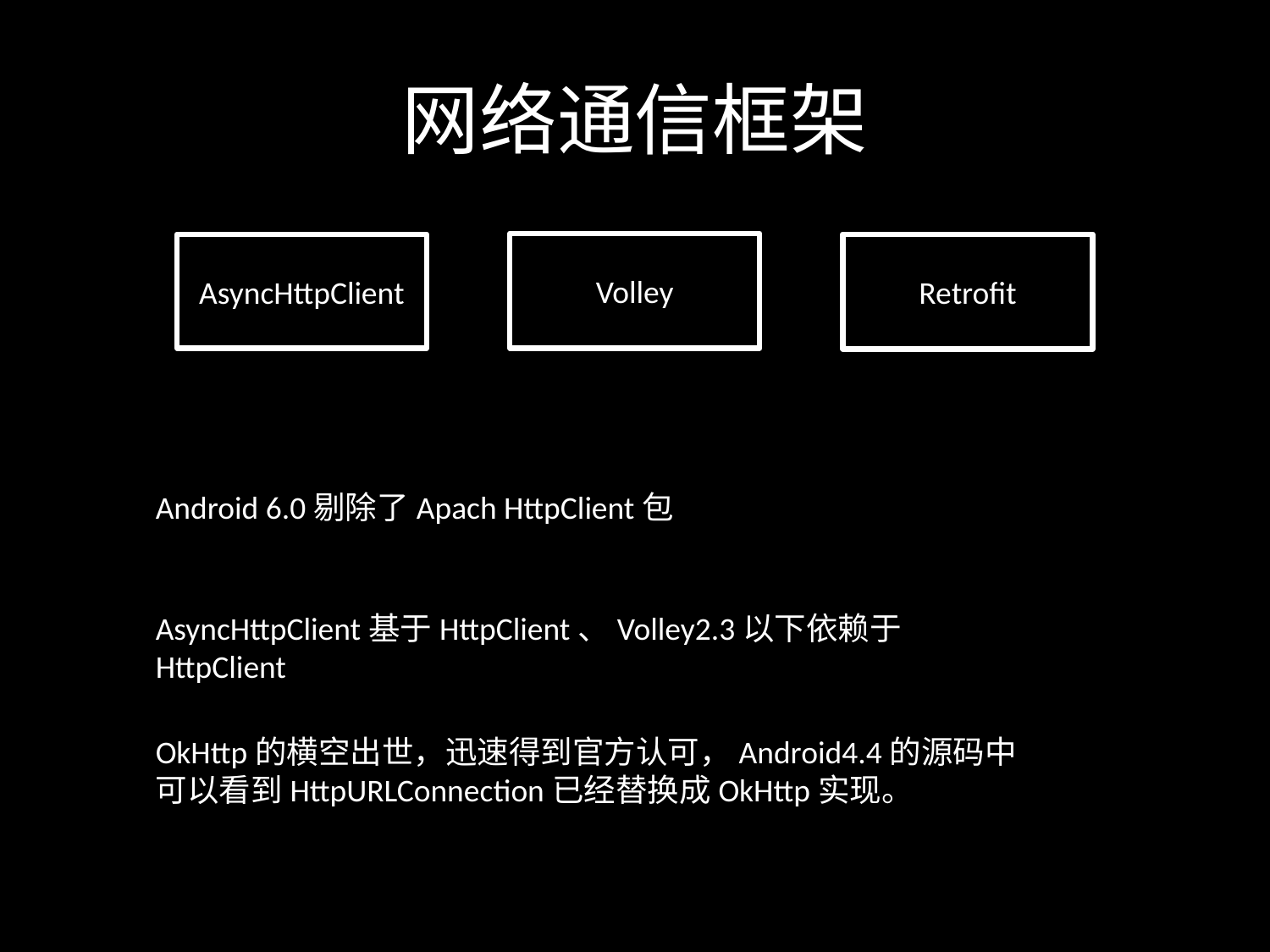

# 网络通信框架
Volley
Retrofit
AsyncHttpClient
Android 6.0剔除了Apach HttpClient包
AsyncHttpClient基于HttpClient、Volley2.3以下依赖于HttpClient
OkHttp的横空出世，迅速得到官方认可，Android4.4的源码中可以看到HttpURLConnection已经替换成OkHttp实现。